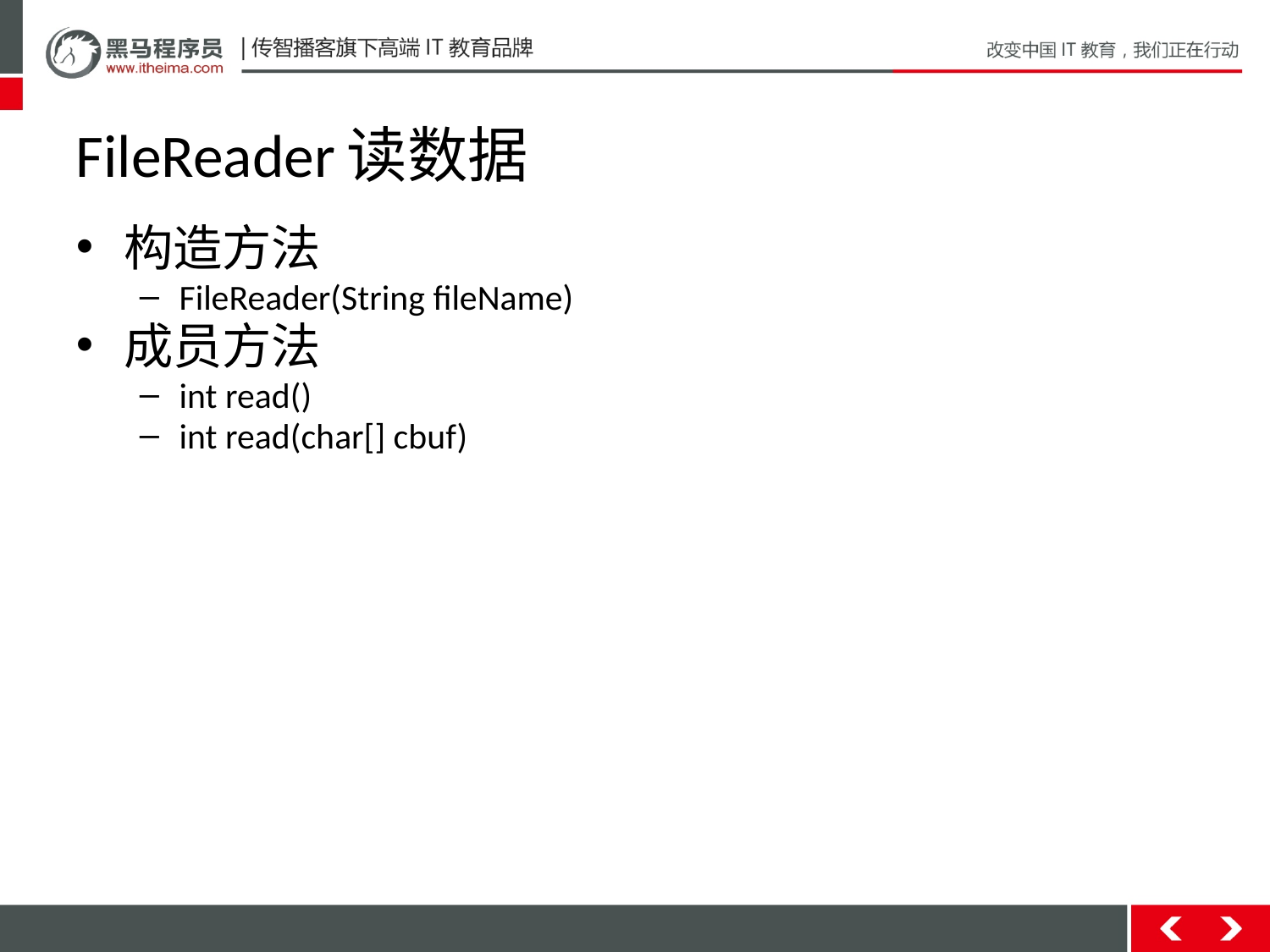

# FileReader读数据
构造方法
FileReader(String fileName)
成员方法
int read()
int read(char[] cbuf)